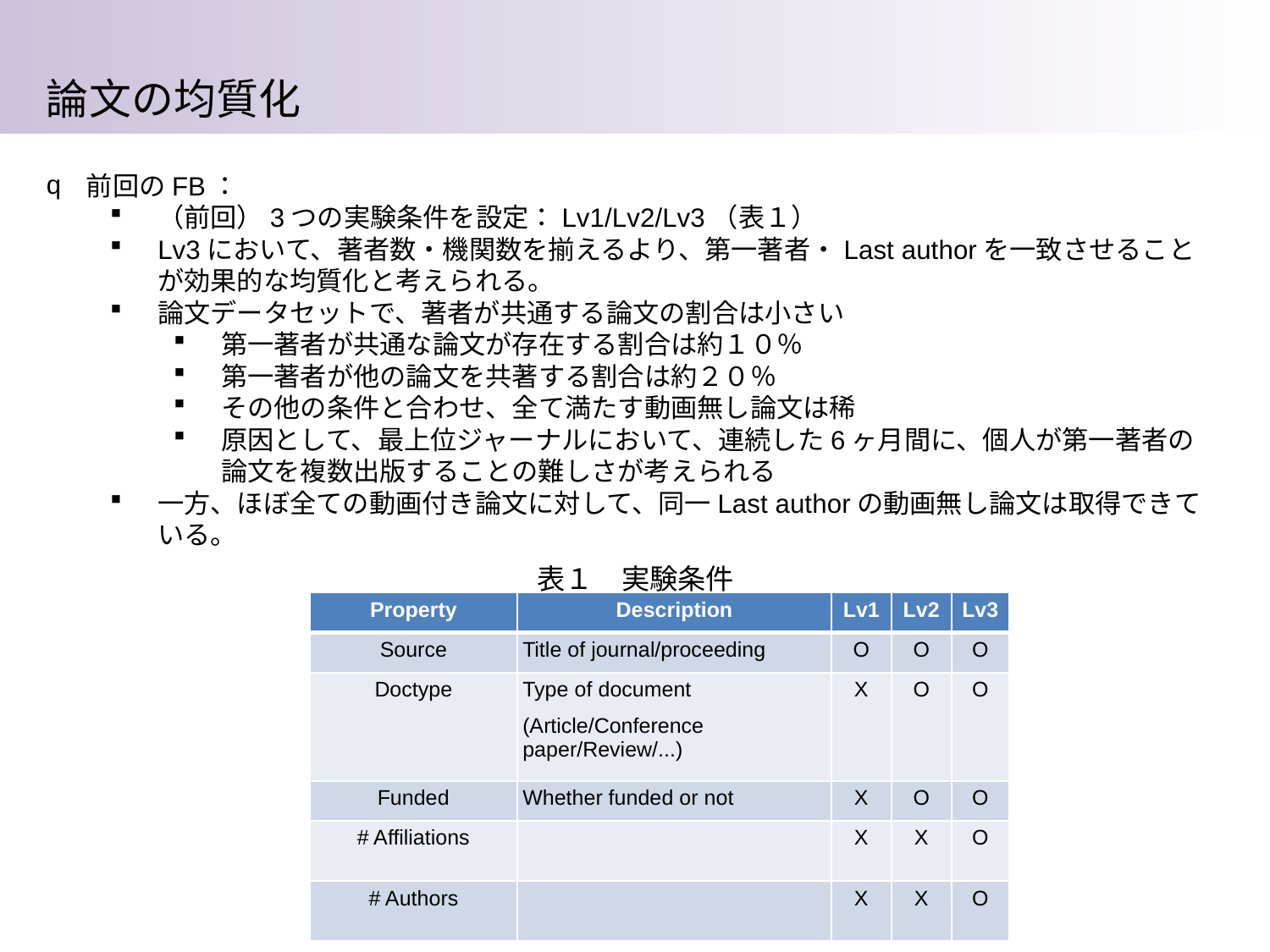

論文の均質化
前回のFB：
（前回）3つの実験条件を設定：Lv1/Lv2/Lv3（表１）
Lv3において、著者数・機関数を揃えるより、第一著者・Last authorを一致させることが効果的な均質化と考えられる。
論文データセットで、著者が共通する論文の割合は小さい
第一著者が共通な論文が存在する割合は約１０％
第一著者が他の論文を共著する割合は約２０％
その他の条件と合わせ、全て満たす動画無し論文は稀
原因として、最上位ジャーナルにおいて、連続した6ヶ月間に、個人が第一著者の論文を複数出版することの難しさが考えられる
一方、ほぼ全ての動画付き論文に対して、同一Last authorの動画無し論文は取得できている。

表１　実験条件
| Property | Description | Lv1 | Lv2 | Lv3 |
| --- | --- | --- | --- | --- |
| Source | Title of journal/proceeding | O | O | O |
| Doctype | Type of document (Article/Conference paper/Review/...) | X | O | O |
| Funded | Whether funded or not | X | O | O |
| # Affiliations |  | X | X | O |
| # Authors |  | X | X | O |